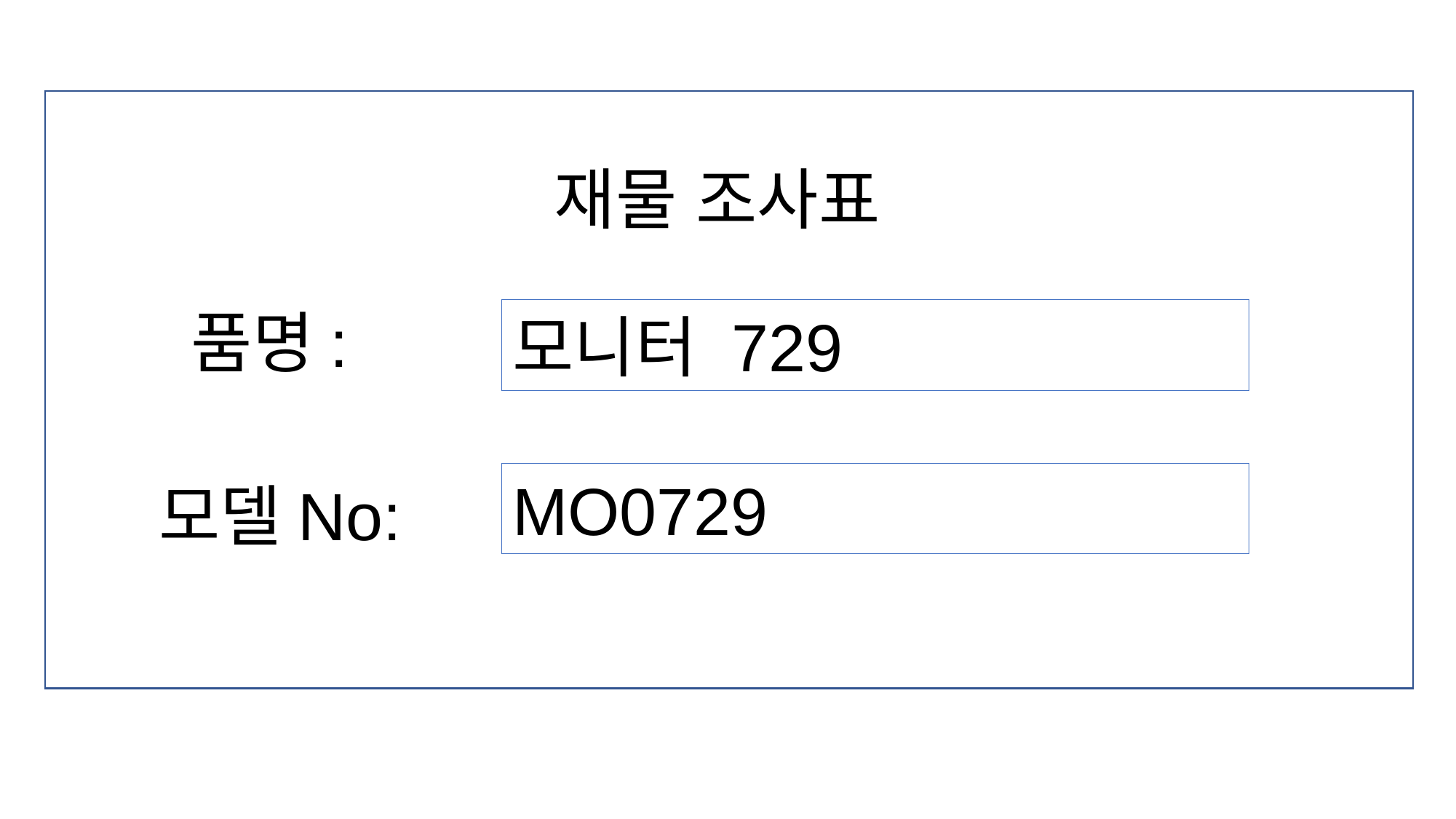

재물 조사표
품명:
모니터 729
MO0729
모델No: